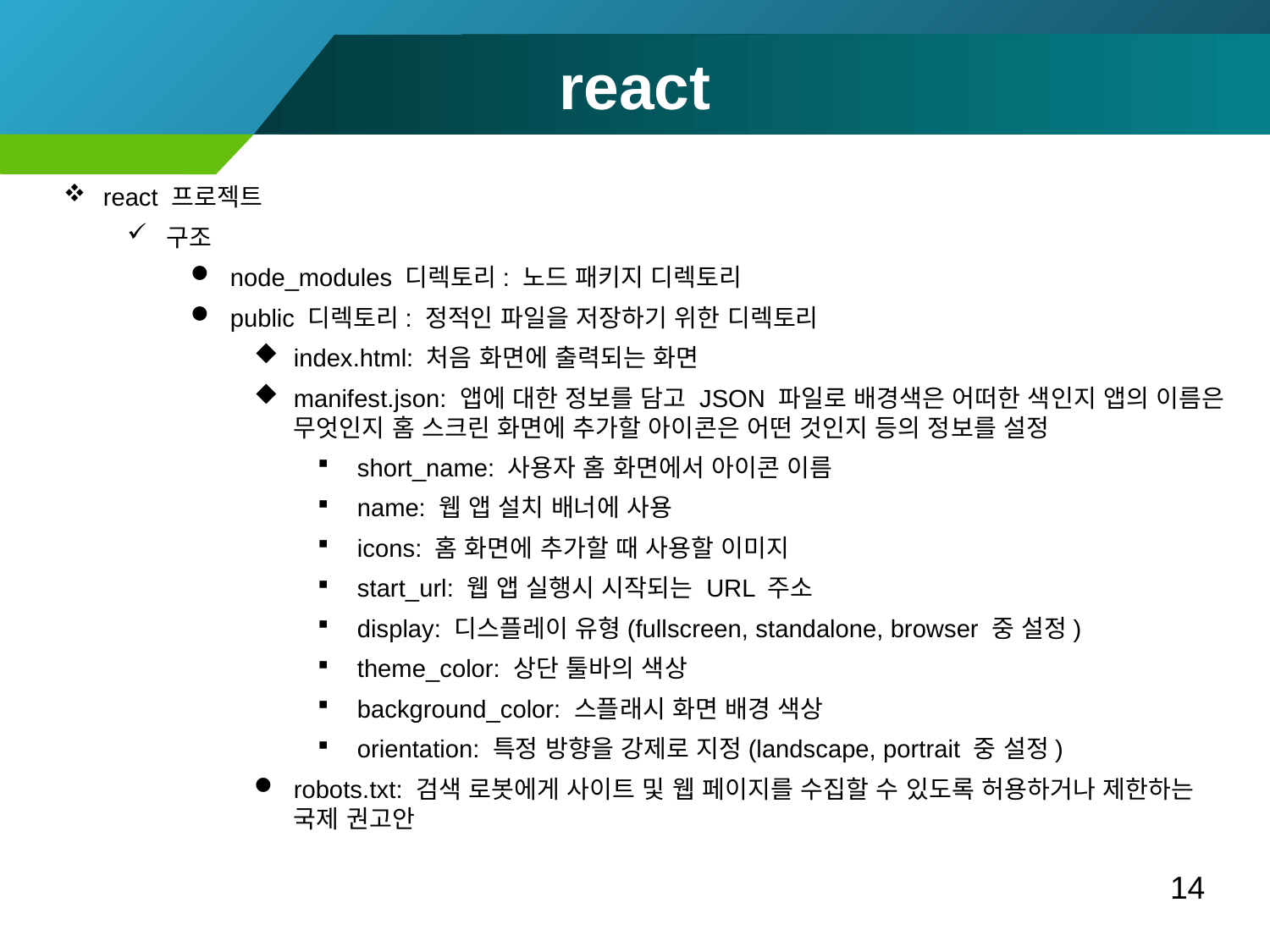

react
react 프로젝트
구조
node_modules 디렉토리: 노드 패키지 디렉토리
public 디렉토리: 정적인 파일을 저장하기 위한 디렉토리
index.html: 처음 화면에 출력되는 화면
manifest.json: 앱에 대한 정보를 담고 JSON 파일로 배경색은 어떠한 색인지 앱의 이름은 무엇인지 홈 스크린 화면에 추가할 아이콘은 어떤 것인지 등의 정보를 설정
short_name: 사용자 홈 화면에서 아이콘 이름
name: 웹 앱 설치 배너에 사용
icons: 홈 화면에 추가할 때 사용할 이미지
start_url: 웹 앱 실행시 시작되는 URL 주소
display: 디스플레이 유형(fullscreen, standalone, browser 중 설정)
theme_color: 상단 툴바의 색상
background_color: 스플래시 화면 배경 색상
orientation: 특정 방향을 강제로 지정(landscape, portrait 중 설정)
robots.txt: 검색 로봇에게 사이트 및 웹 페이지를 수집할 수 있도록 허용하거나 제한하는 국제 권고안

14